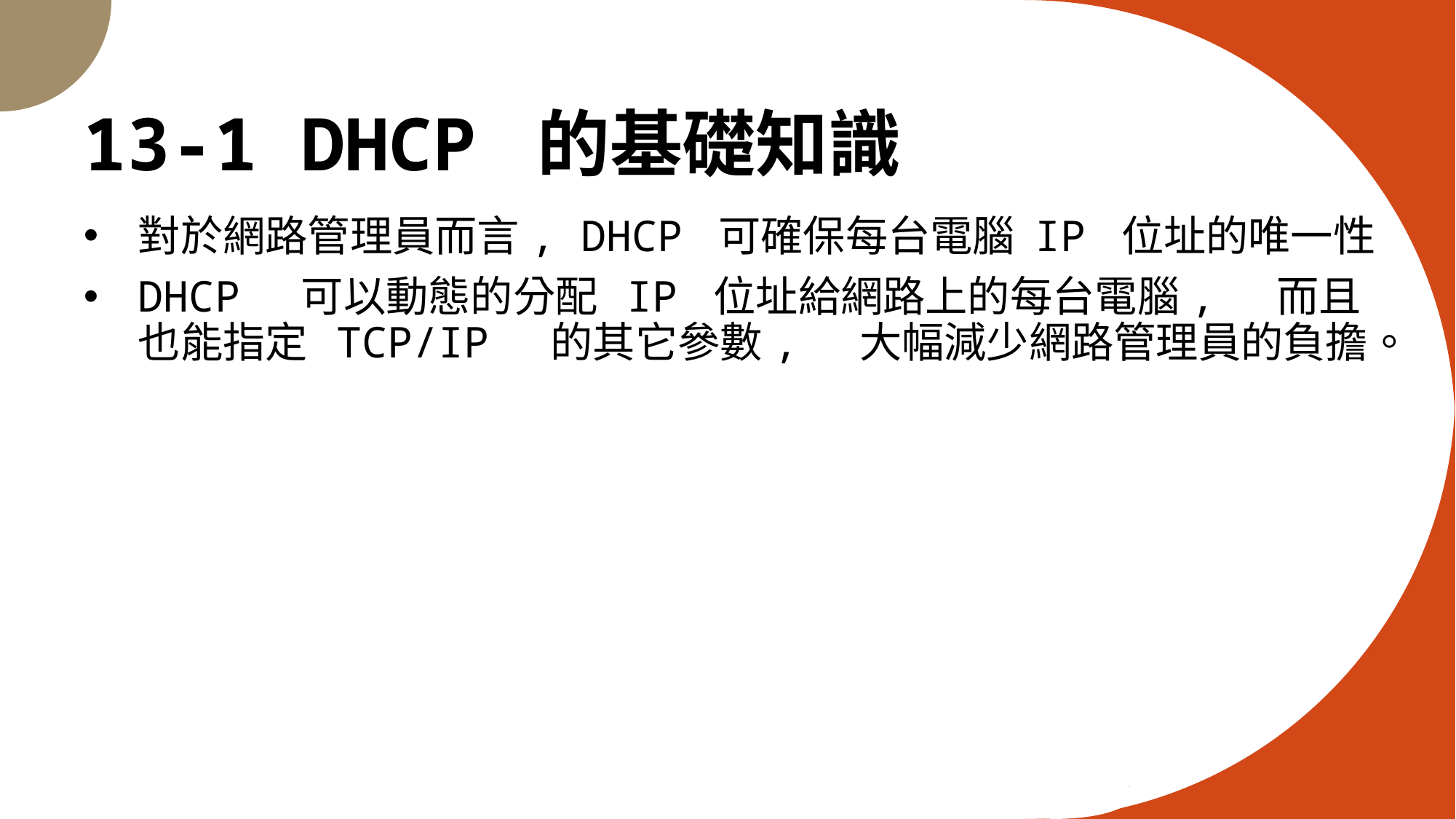

# 13-1	DHCP 的基礎知識
對於網路管理員而言, DHCP 可確保每台電腦 IP 位址的唯一性
DHCP  可以動態的分配  IP 位址給網路上的每台電腦,  而且也能指定  TCP/IP  的其它參數,  大幅減少網路管理員的負擔。